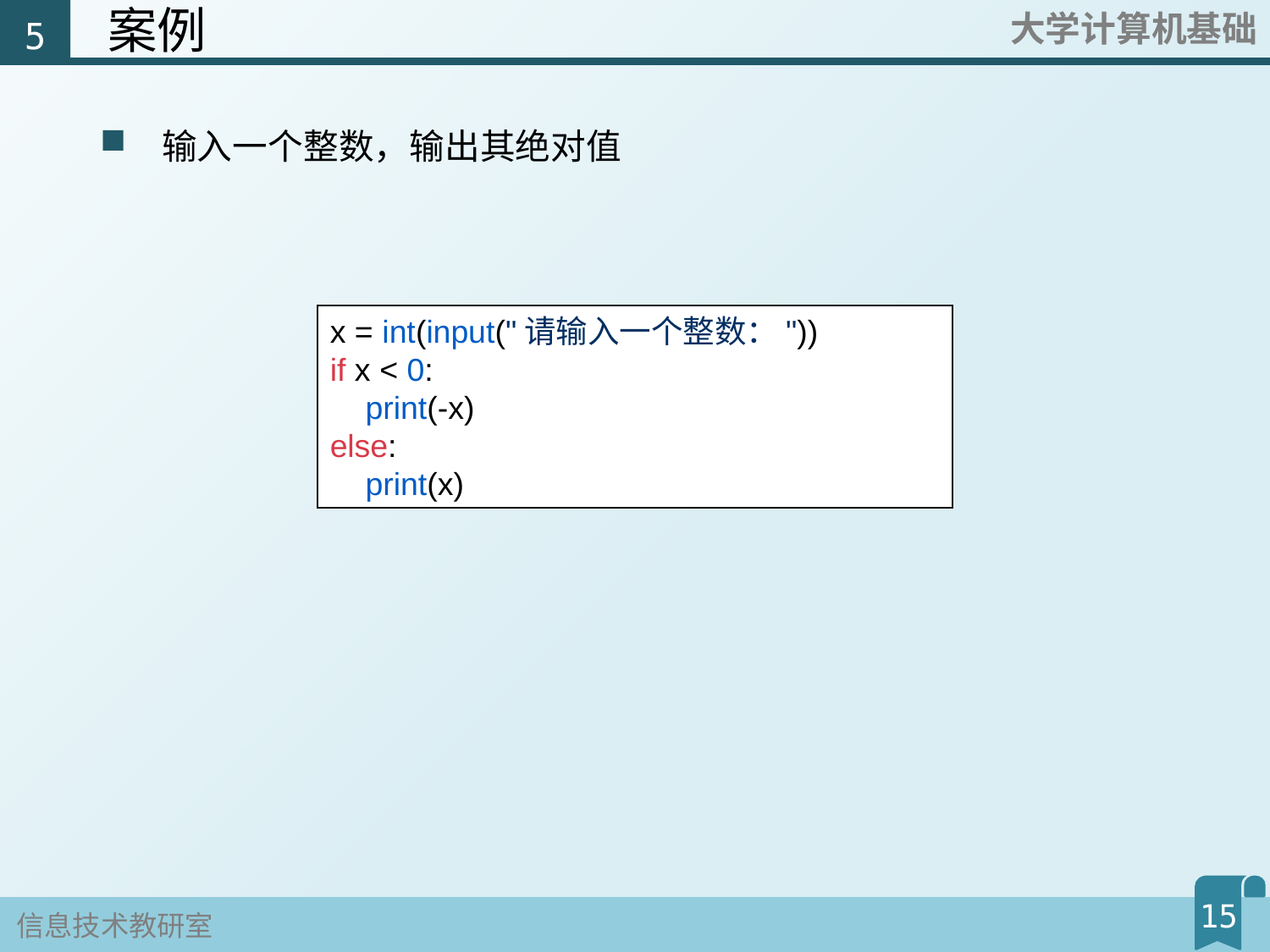

5
# 案例
输入一个整数，输出其绝对值
x = int(input("请输入一个整数："))
if x < 0:
    print(-x)
else:
    print(x)
15